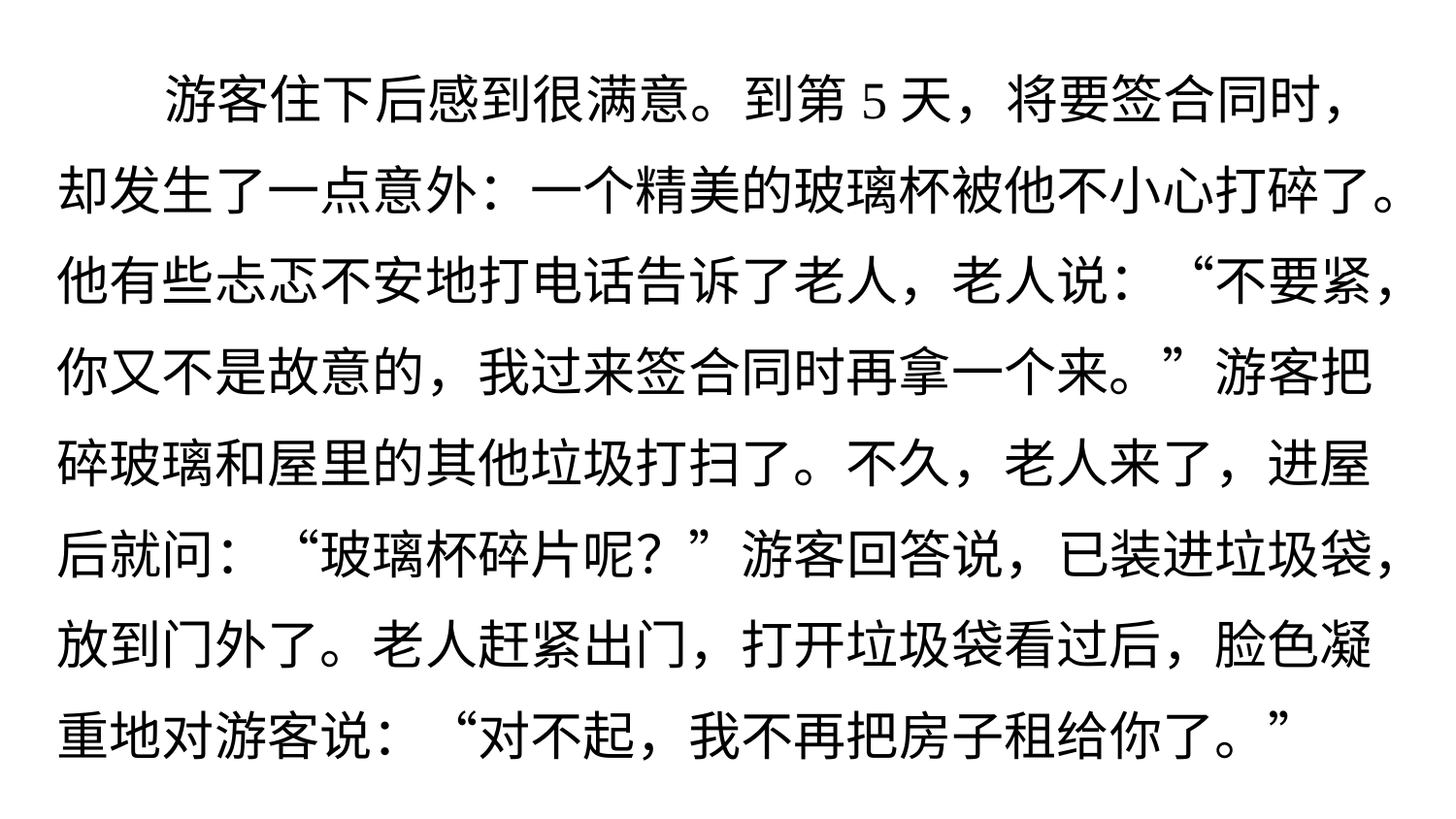

游客住下后感到很满意。到第5天，将要签合同时，却发生了一点意外：一个精美的玻璃杯被他不小心打碎了。他有些忐忑不安地打电话告诉了老人，老人说：“不要紧，你又不是故意的，我过来签合同时再拿一个来。”游客把碎玻璃和屋里的其他垃圾打扫了。不久，老人来了，进屋后就问：“玻璃杯碎片呢？”游客回答说，已装进垃圾袋，放到门外了。老人赶紧出门，打开垃圾袋看过后，脸色凝重地对游客说：“对不起，我不再把房子租给你了。”